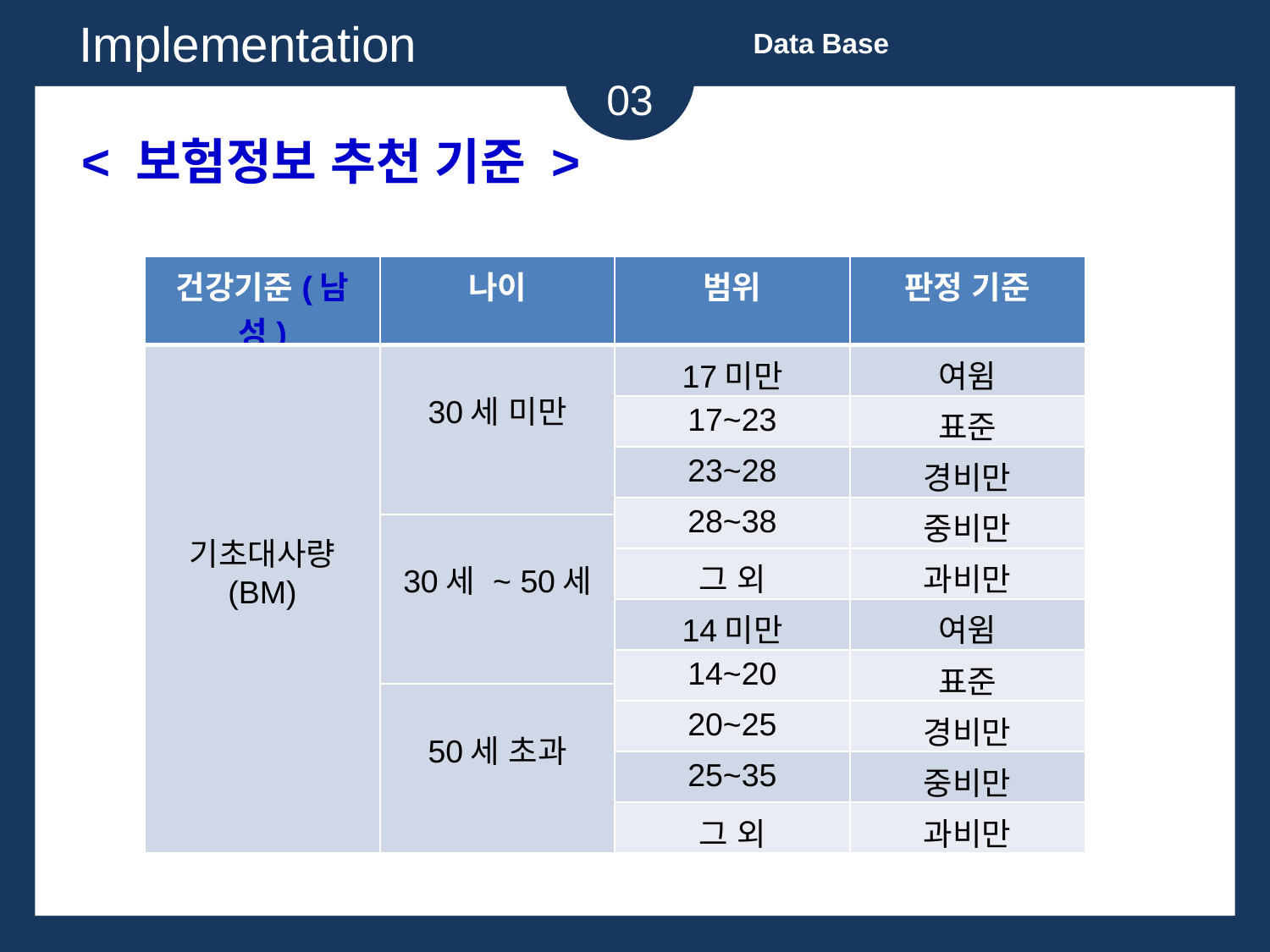

Implementation

Data Base
03

< 보험정보 추천 기준 >
| 건강기준(남성) | 나이 | 범위 | 판정 기준 |
| --- | --- | --- | --- |
| 기초대사량 (BM) | 30세 미만 | 17미만 | 여윔 |
|  |  | 17~23 | 표준 |
|  |  | 23~28 | 경비만 |
|  |  | 28~38 | 중비만 |
|  | 30세 ~ 50세 |  |  |
|  |  | 그 외 | 과비만 |
|  | 30세 미만 | 14미만 | 여윔 |
|  |  | 14~20 | 표준 |
|  | 50세 초과 |  |  |
|  |  | 20~25 | 경비만 |
|  |  | 25~35 | 중비만 |
|  |  | 그 외 | 과비만 |